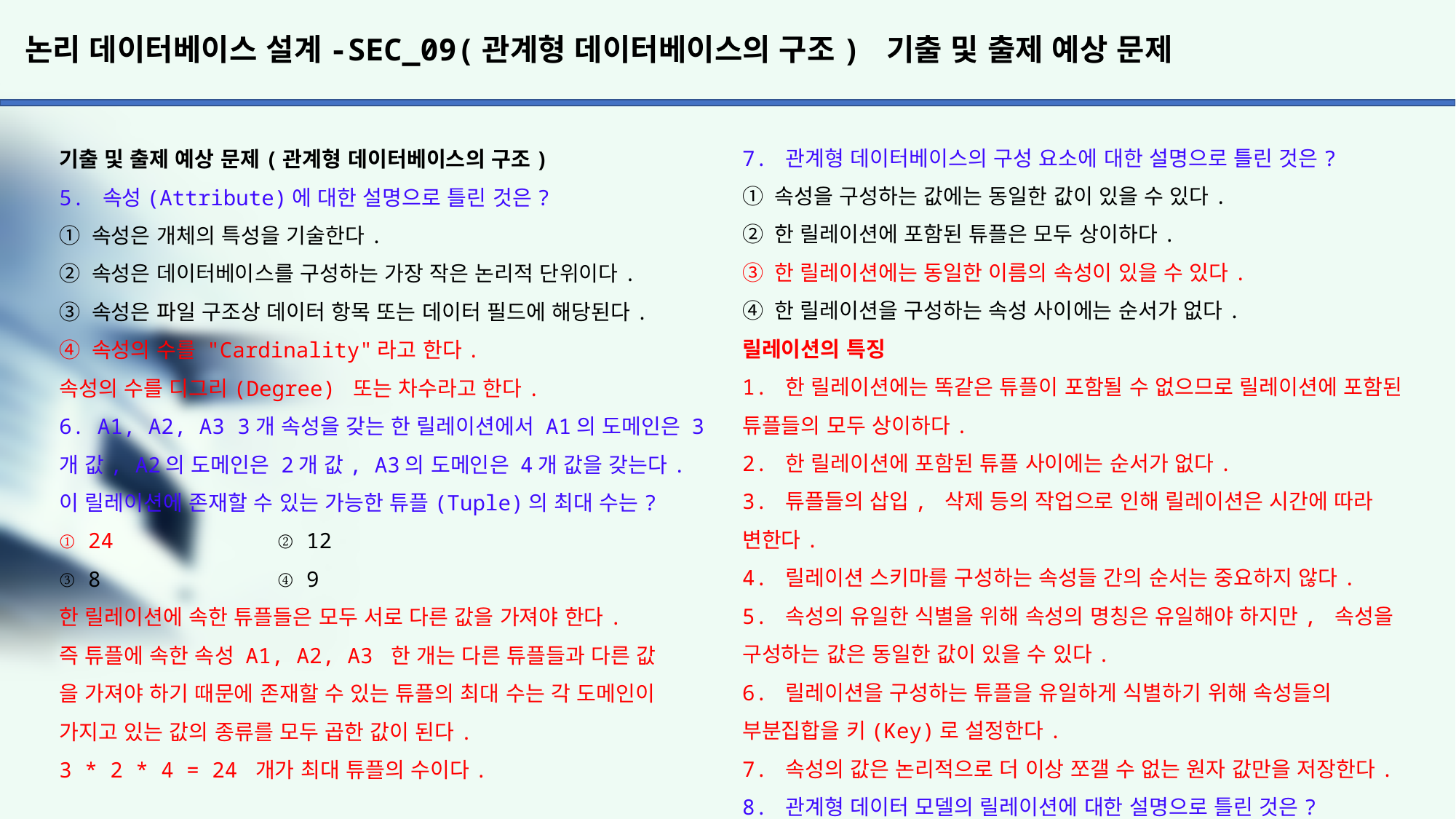

# 논리 데이터베이스 설계-SEC_09(관계형 데이터베이스의 구조) 기출 및 출제 예상 문제
7. 관계형 데이터베이스의 구성 요소에 대한 설명으로 틀린 것은?
① 속성을 구성하는 값에는 동일한 값이 있을 수 있다.
② 한 릴레이션에 포함된 튜플은 모두 상이하다.
③ 한 릴레이션에는 동일한 이름의 속성이 있을 수 있다.
④ 한 릴레이션을 구성하는 속성 사이에는 순서가 없다.
릴레이션의 특징
1. 한 릴레이션에는 똑같은 튜플이 포함될 수 없으므로 릴레이션에 포함된 튜플들의 모두 상이하다.
2. 한 릴레이션에 포함된 튜플 사이에는 순서가 없다.
3. 튜플들의 삽입, 삭제 등의 작업으로 인해 릴레이션은 시간에 따라
변한다.
4. 릴레이션 스키마를 구성하는 속성들 간의 순서는 중요하지 않다.
5. 속성의 유일한 식별을 위해 속성의 명칭은 유일해야 하지만, 속성을
구성하는 값은 동일한 값이 있을 수 있다.
6. 릴레이션을 구성하는 튜플을 유일하게 식별하기 위해 속성들의
부분집합을 키(Key)로 설정한다.
7. 속성의 값은 논리적으로 더 이상 쪼갤 수 없는 원자 값만을 저장한다.
8. 관계형 데이터 모델의 릴레이션에 대한 설명으로 틀린 것은?
① 모든 속성 값은 원자 값을 갖는다.
② 한 릴레이션에 포함된 튜플은 모두 상이하다.
③ 한 릴레이션에 포함된 튜플 사이에는 순서가 없다.
④ 한 릴레이션을 구성하는 속성 사이에는 순서가 존재한다.
기출 및 출제 예상 문제(관계형 데이터베이스의 구조)
5. 속성(Attribute)에 대한 설명으로 틀린 것은?
① 속성은 개체의 특성을 기술한다.
② 속성은 데이터베이스를 구성하는 가장 작은 논리적 단위이다.
③ 속성은 파일 구조상 데이터 항목 또는 데이터 필드에 해당된다.
④ 속성의 수를 "Cardinality"라고 한다.
속성의 수를 디그리(Degree) 또는 차수라고 한다.
6. A1, A2, A3 3개 속성을 갖는 한 릴레이션에서 A1의 도메인은 3개 값, A2의 도메인은 2개 값, A3의 도메인은 4개 값을 갖는다. 이 릴레이션에 존재할 수 있는 가능한 튜플(Tuple)의 최대 수는?
① 24		② 12
③ 8		④ 9
한 릴레이션에 속한 튜플들은 모두 서로 다른 값을 가져야 한다.
즉 튜플에 속한 속성 A1, A2, A3 한 개는 다른 튜플들과 다른 값
을 가져야 하기 때문에 존재할 수 있는 튜플의 최대 수는 각 도메인이 가지고 있는 값의 종류를 모두 곱한 값이 된다.
3 * 2 * 4 = 24 개가 최대 튜플의 수이다.